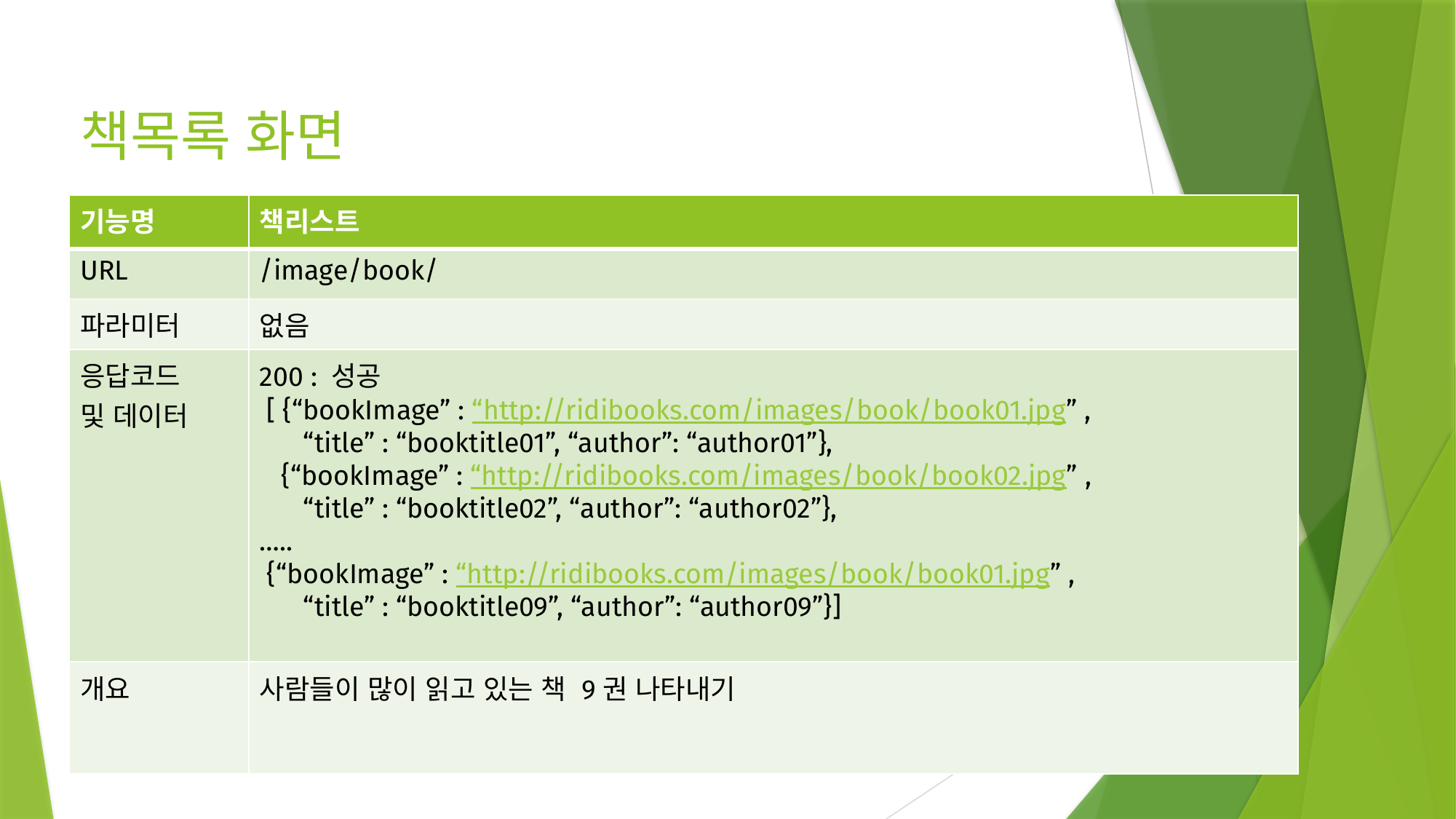

책목록 화면
| 기능명 | 책리스트 |
| --- | --- |
| URL | /image/book/ |
| 파라미터 | 없음 |
| 응답코드 및 데이터 | 200 : 성공 [ {“bookImage” : “http://ridibooks.com/images/book/book01.jpg” , “title” : “booktitle01”, “author”: “author01”}, {“bookImage” : “http://ridibooks.com/images/book/book02.jpg” , “title” : “booktitle02”, “author”: “author02”}, ….. {“bookImage” : “http://ridibooks.com/images/book/book01.jpg” , “title” : “booktitle09”, “author”: “author09”}] |
| 개요 | 사람들이 많이 읽고 있는 책 9권 나타내기 |